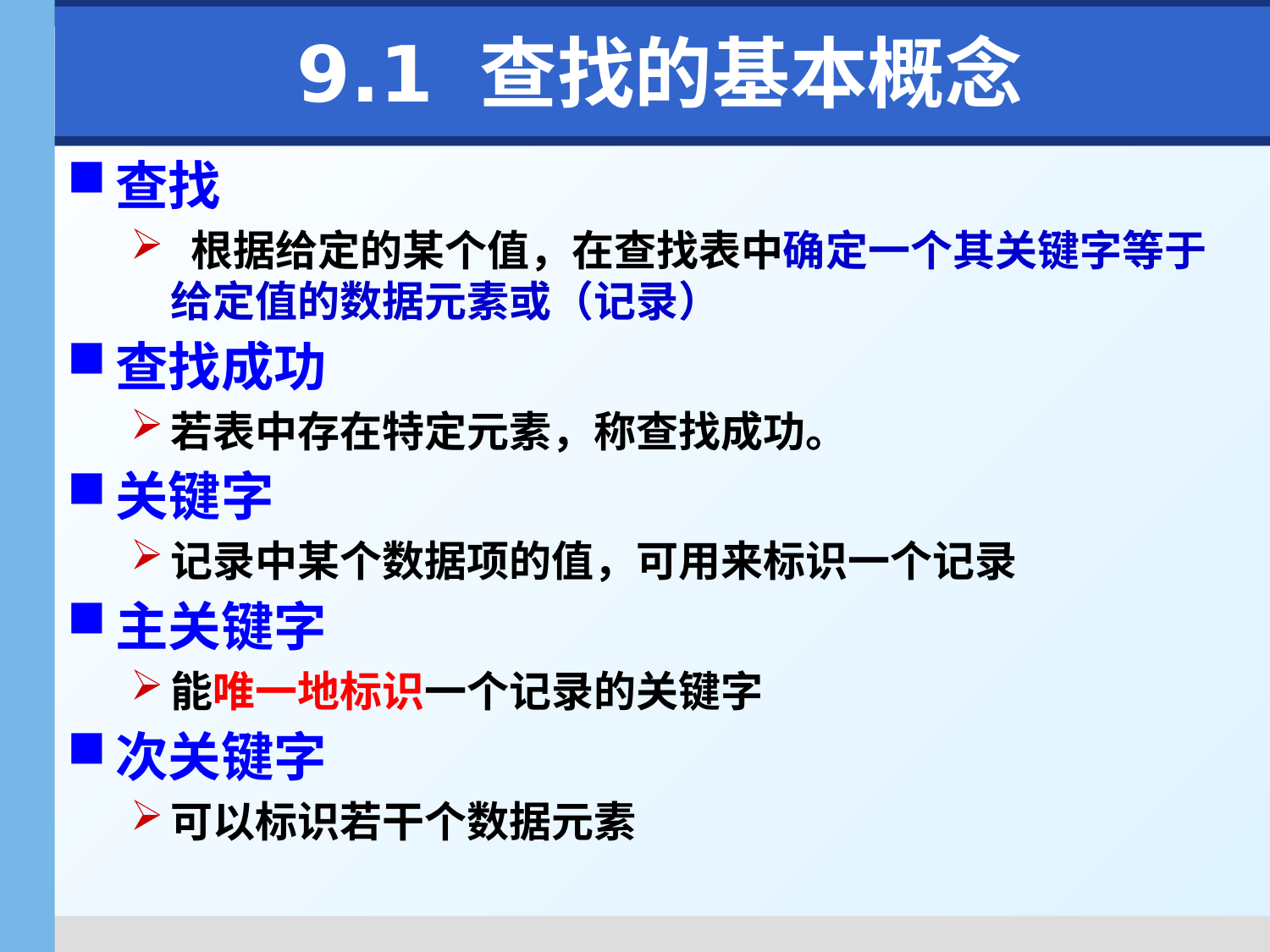

# 9.1 查找的基本概念
查找
 根据给定的某个值，在查找表中确定一个其关键字等于给定值的数据元素或（记录）
查找成功
若表中存在特定元素，称查找成功。
关键字
记录中某个数据项的值，可用来标识一个记录
主关键字
能唯一地标识一个记录的关键字
次关键字
可以标识若干个数据元素